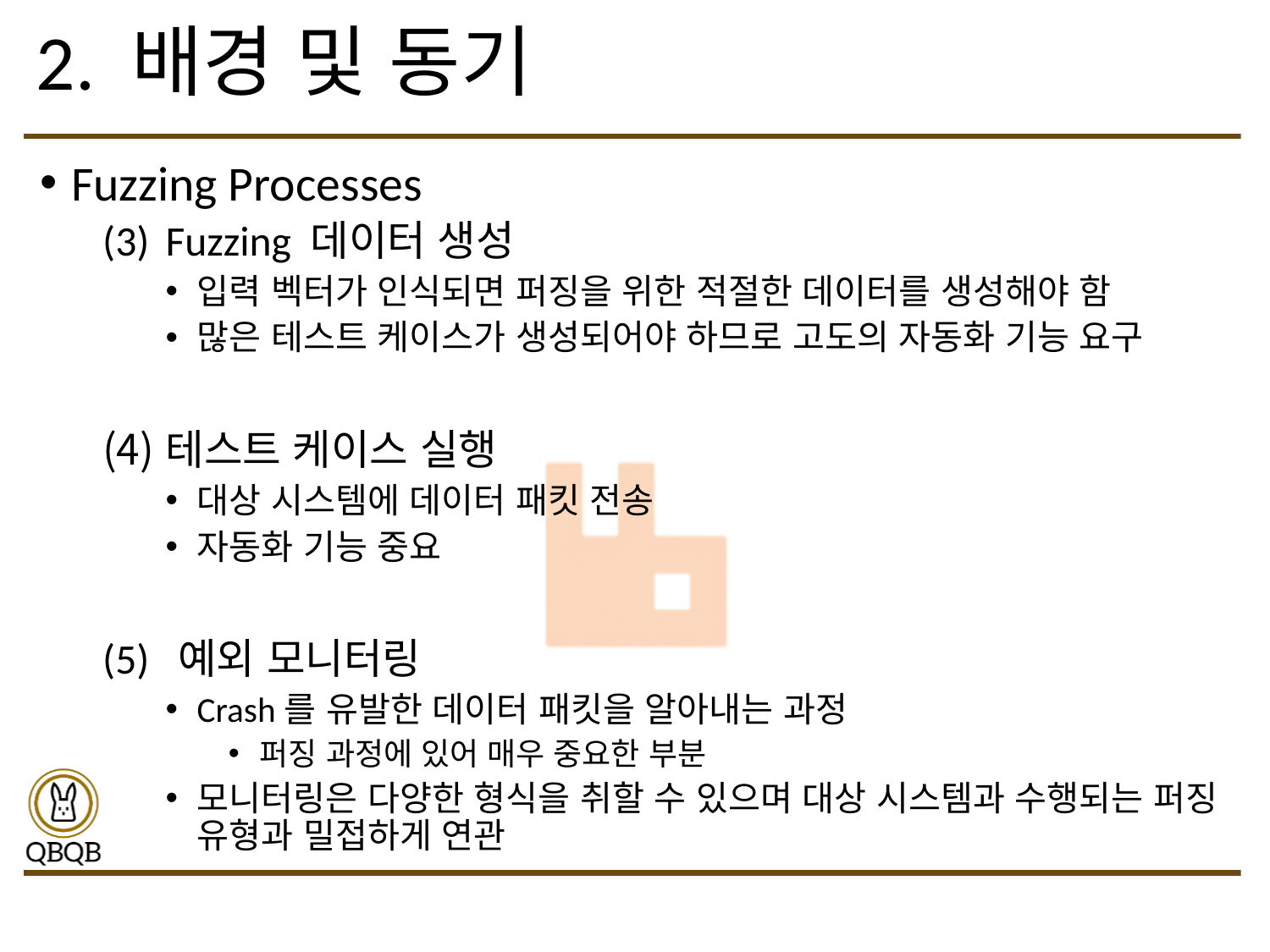

# 2. 배경 및 동기
Fuzzing Processes
Fuzzing 데이터 생성
입력 벡터가 인식되면 퍼징을 위한 적절한 데이터를 생성해야 함
많은 테스트 케이스가 생성되어야 하므로 고도의 자동화 기능 요구

테스트 케이스 실행
대상 시스템에 데이터 패킷 전송
자동화 기능 중요

(5)  예외 모니터링
Crash를 유발한 데이터 패킷을 알아내는 과정
퍼징 과정에 있어 매우 중요한 부분
모니터링은 다양한 형식을 취할 수 있으며 대상 시스템과 수행되는 퍼징 유형과 밀접하게 연관